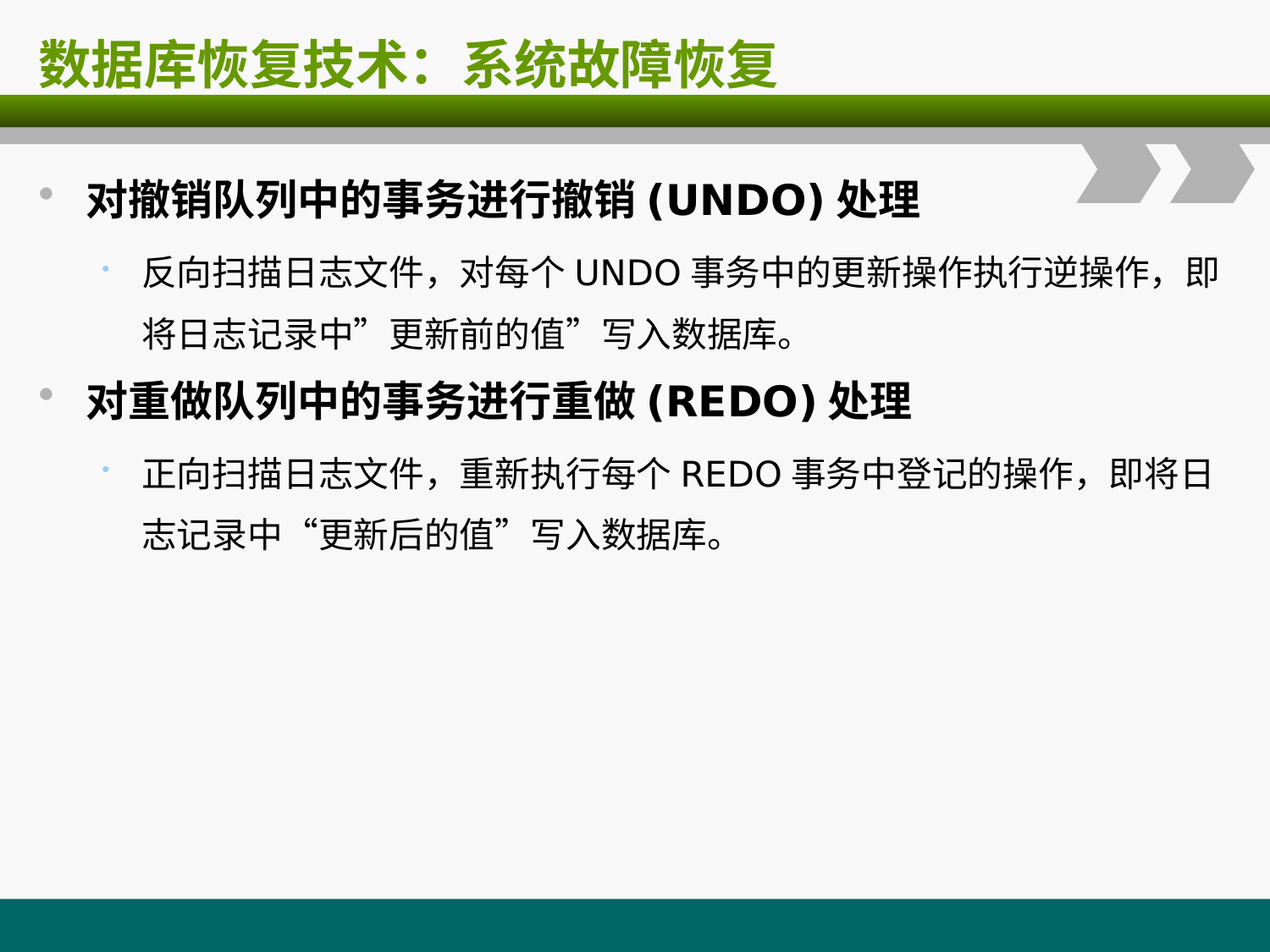

# 数据库恢复技术：系统故障恢复
对撤销队列中的事务进行撤销(UNDO)处理
反向扫描日志文件，对每个UNDO事务中的更新操作执行逆操作，即将日志记录中”更新前的值”写入数据库。
对重做队列中的事务进行重做(REDO)处理
正向扫描日志文件，重新执行每个REDO事务中登记的操作，即将日志记录中“更新后的值”写入数据库。